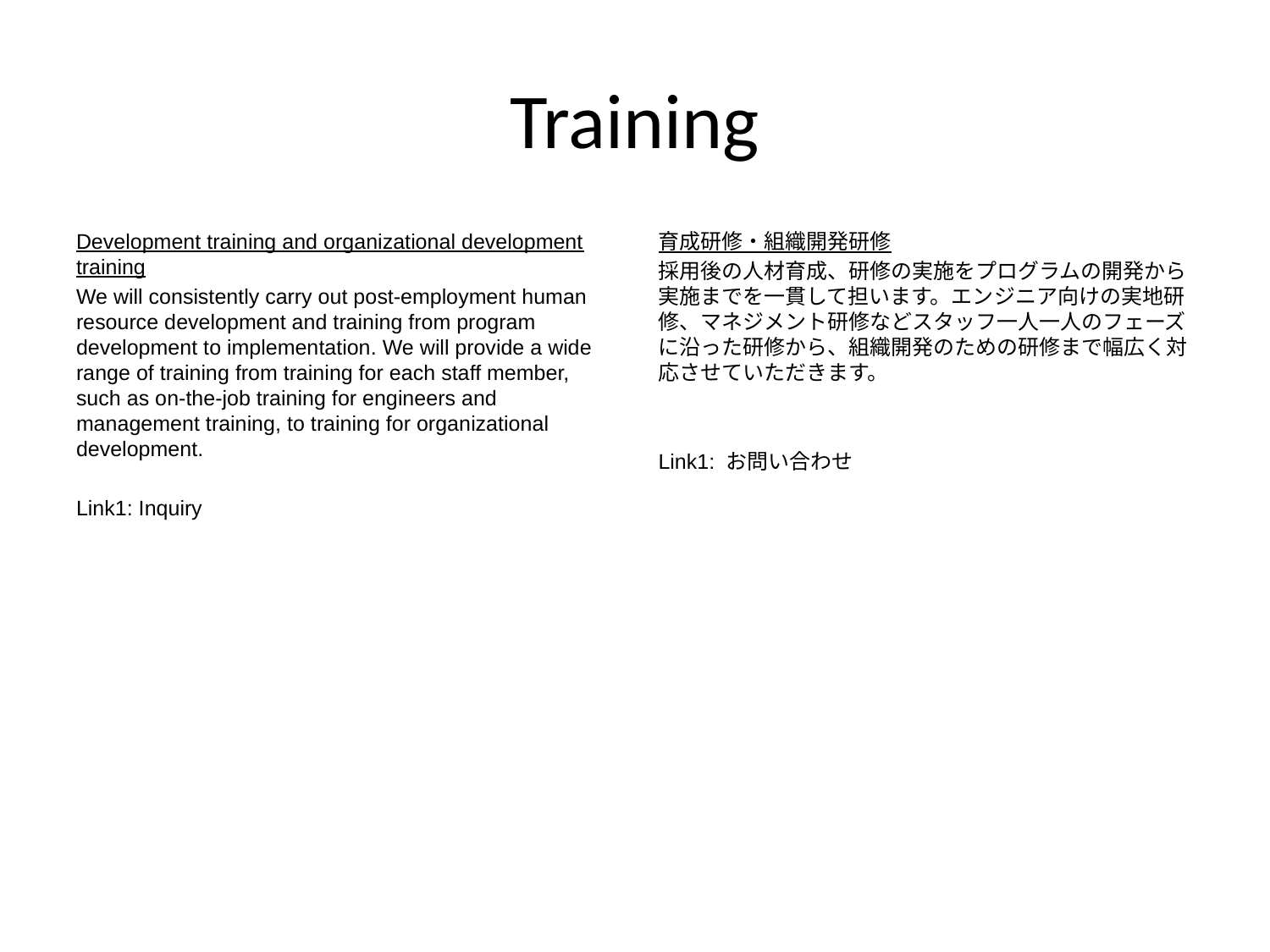

# Training
Development training and organizational development training
We will consistently carry out post-employment human resource development and training from program development to implementation. We will provide a wide range of training from training for each staff member, such as on-the-job training for engineers and management training, to training for organizational development.

Link1: Inquiry

育成研修・組織開発研修
採用後の人材育成、研修の実施をプログラムの開発から実施までを一貫して担います。エンジニア向けの実地研修、マネジメント研修などスタッフ一人一人のフェーズに沿った研修から、組織開発のための研修まで幅広く対応させていただきます。

Link1: お問い合わせ